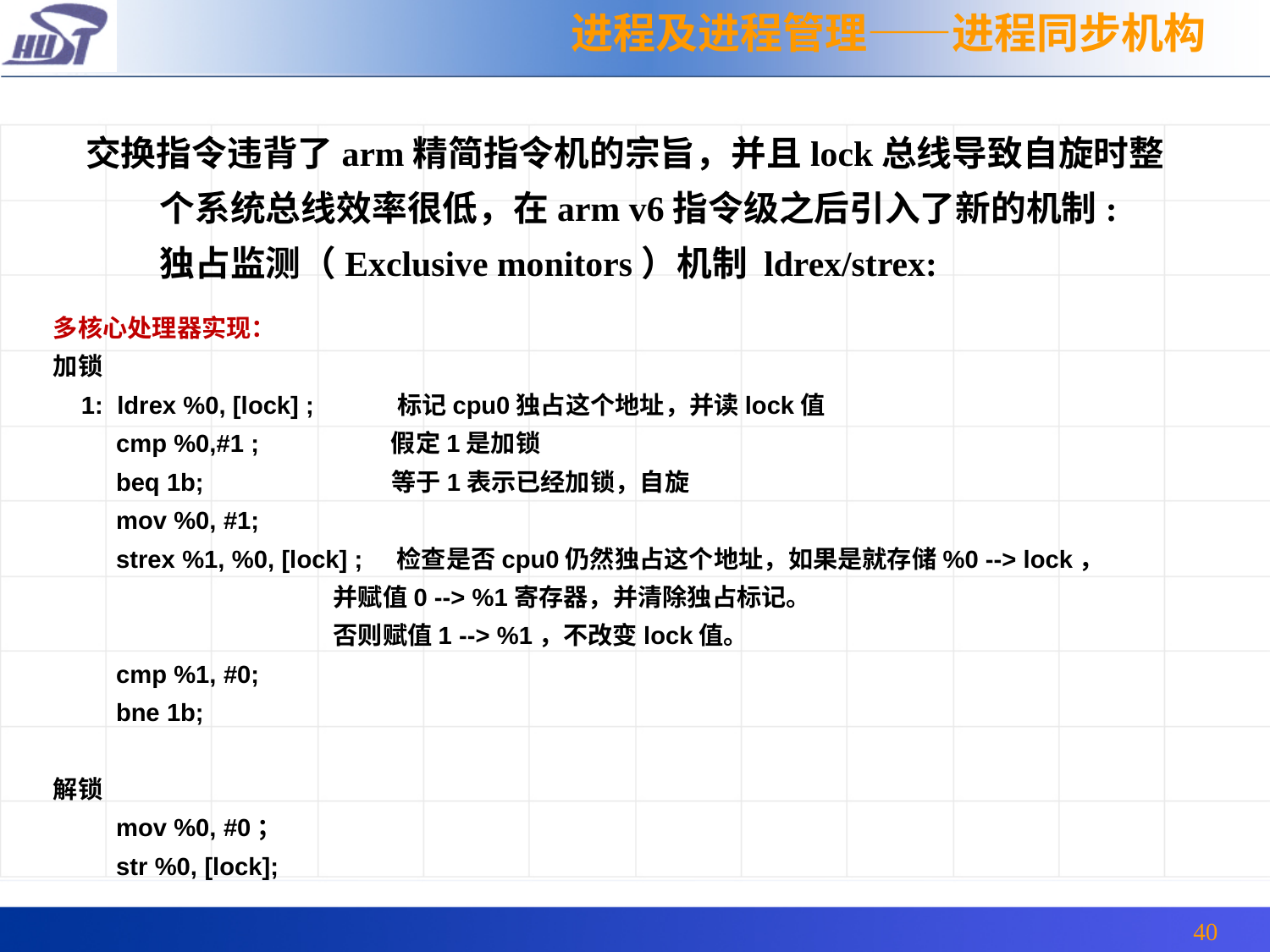

进程及进程管理——进程同步机构
交换指令违背了arm精简指令机的宗旨，并且lock总线导致自旋时整个系统总线效率很低，在arm v6指令级之后引入了新的机制: 独占监测（Exclusive monitors）机制 ldrex/strex:
多核心处理器实现：
加锁
    1:  ldrex %0, [lock] ;           标记cpu0独占这个地址，并读lock值
         cmp %0,#1 ;                  假定1是加锁
         beq 1b;                          等于1表示已经加锁，自旋
         mov %0, #1;
         strex %1, %0, [lock] ;    检查是否cpu0仍然独占这个地址，如果是就存储%0 --> lock，
                                                并赋值0 --> %1寄存器，并清除独占标记。
                                                否则赋值1 --> %1，不改变lock值。
         cmp %1, #0;
         bne 1b;

解锁
         mov %0, #0；
         str %0, [lock];
40